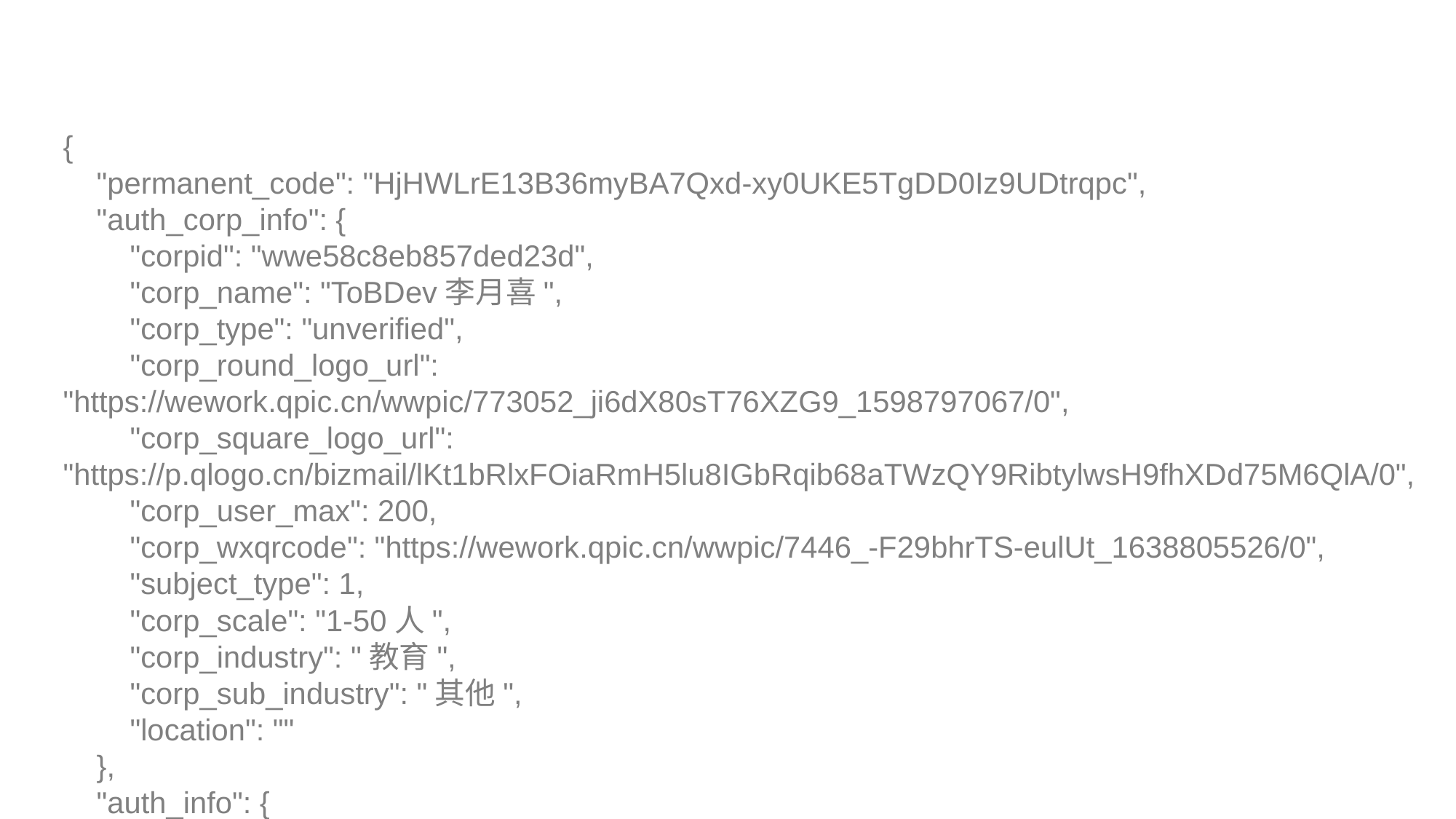

{
    "permanent_code": "HjHWLrE13B36myBA7Qxd-xy0UKE5TgDD0Iz9UDtrqpc",
    "auth_corp_info": {
        "corpid": "wwe58c8eb857ded23d",
        "corp_name": "ToBDev李月喜",
        "corp_type": "unverified",
        "corp_round_logo_url": "https://wework.qpic.cn/wwpic/773052_ji6dX80sT76XZG9_1598797067/0",
        "corp_square_logo_url": "https://p.qlogo.cn/bizmail/lKt1bRlxFOiaRmH5lu8IGbRqib68aTWzQY9RibtylwsH9fhXDd75M6QlA/0",
        "corp_user_max": 200,
        "corp_wxqrcode": "https://wework.qpic.cn/wwpic/7446_-F29bhrTS-eulUt_1638805526/0",
        "subject_type": 1,
        "corp_scale": "1-50人",
        "corp_industry": "教育",
        "corp_sub_industry": "其他",
        "location": ""
    },
    "auth_info": {
        "agent": [
            {
                "agentid": 1000063,
                "name": "ToB Dev",
                "square_logo_url": "https://wework.qpic.cn/bizmail/nDiaoF2008iboG1NIsQd5YpNJDvniazCGwIziccvgNc98RWxPU2VI6pefA/0",
                "privilege": {
                    "level": 0,
                    "allow_party": [],
                    "allow_user": [],
                    "allow_tag": [],
                    "extra_party": [],
                    "extra_user": [],
                    "extra_tag": []
                },
                "is_customized_app": true
            }
        ]
    },
    "auth_user_info": {
        "userid": "LiYueXi",
        "name": "李月喜",
        "avatar": "http://wework.qpic.cn/bizmail/ZaLyxPDEoVwnaRMgT8JKzxiam15aTsQoRBTsiaz3iaMRWkNnVdMVKrCBw/0",
        "open_userid": "woKzI7BgAAK7kZ1FGgiTiAQunHXuM_NQ"
    }
}